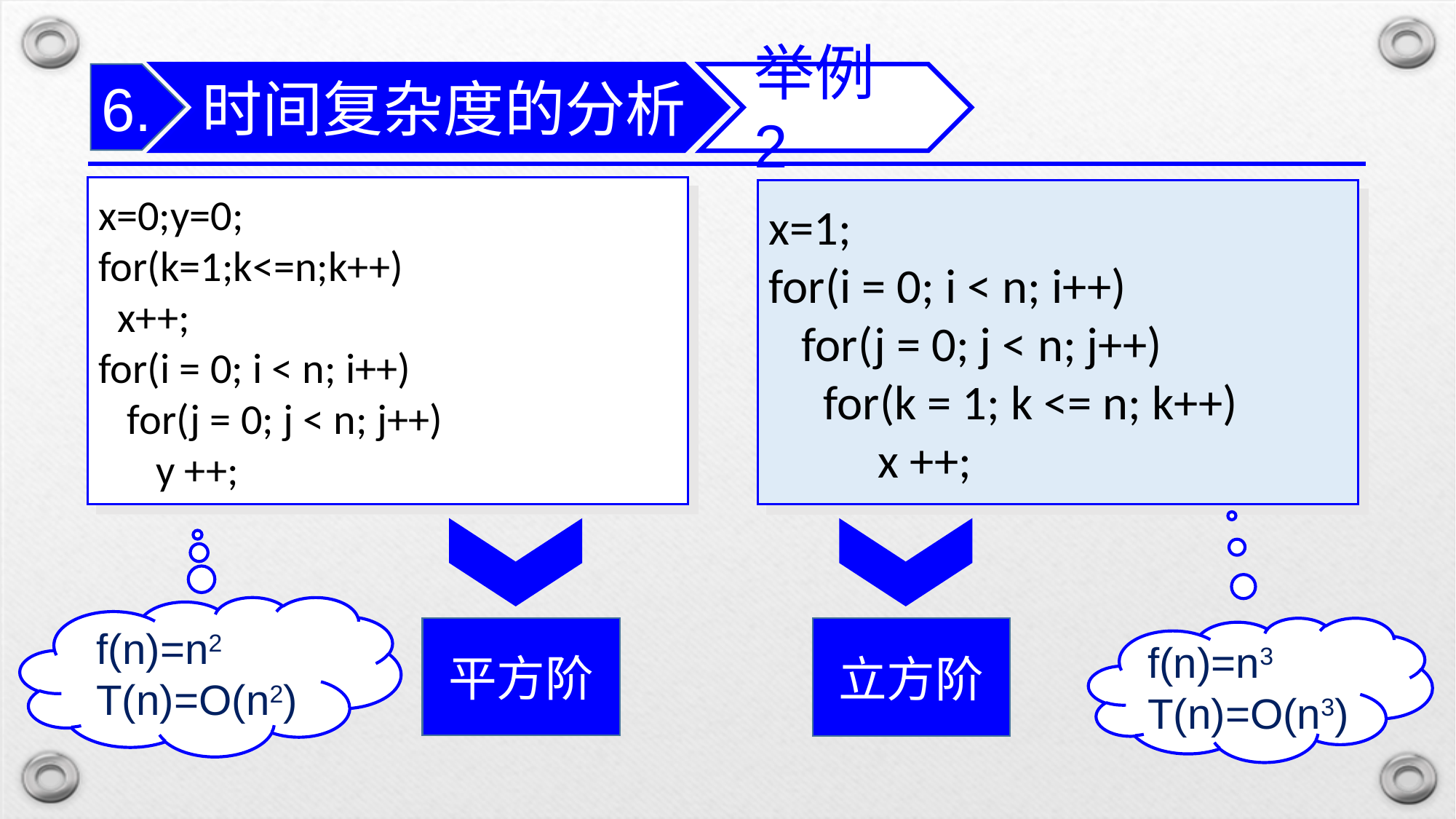

时间复杂度的分析

6.
举例2
x=0;y=0;
for(k=1;k<=n;k++)
  x++;
for(i = 0; i < n; i++)
   for(j = 0; j < n; j++)
      y ++;
x=1;
for(i = 0; i < n; i++)
   for(j = 0; j < n; j++)
     for(k = 1; k <= n; k++)
          x ++;

f(n)=n2
T(n)=O(n2)
平方阶
f(n)=n3
T(n)=O(n3)
立方阶